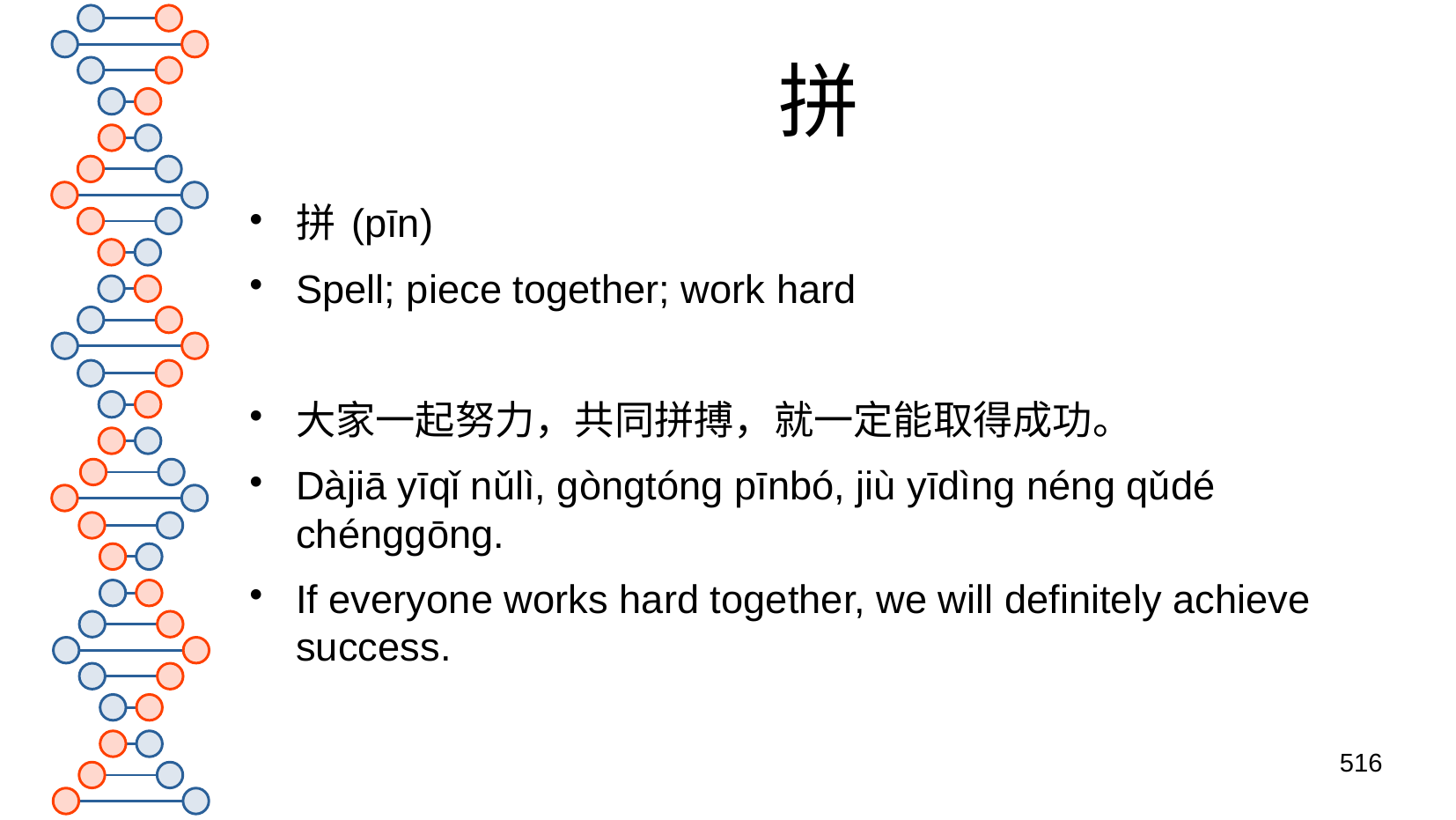

# 拼
拼 (pīn)
Spell; piece together; work hard

大家一起努力，共同拼搏，就一定能取得成功。
Dàjiā yīqǐ nǔlì, gòngtóng pīnbó, jiù yīdìng néng qǔdé chénggōng.
If everyone works hard together, we will definitely achieve success.
516